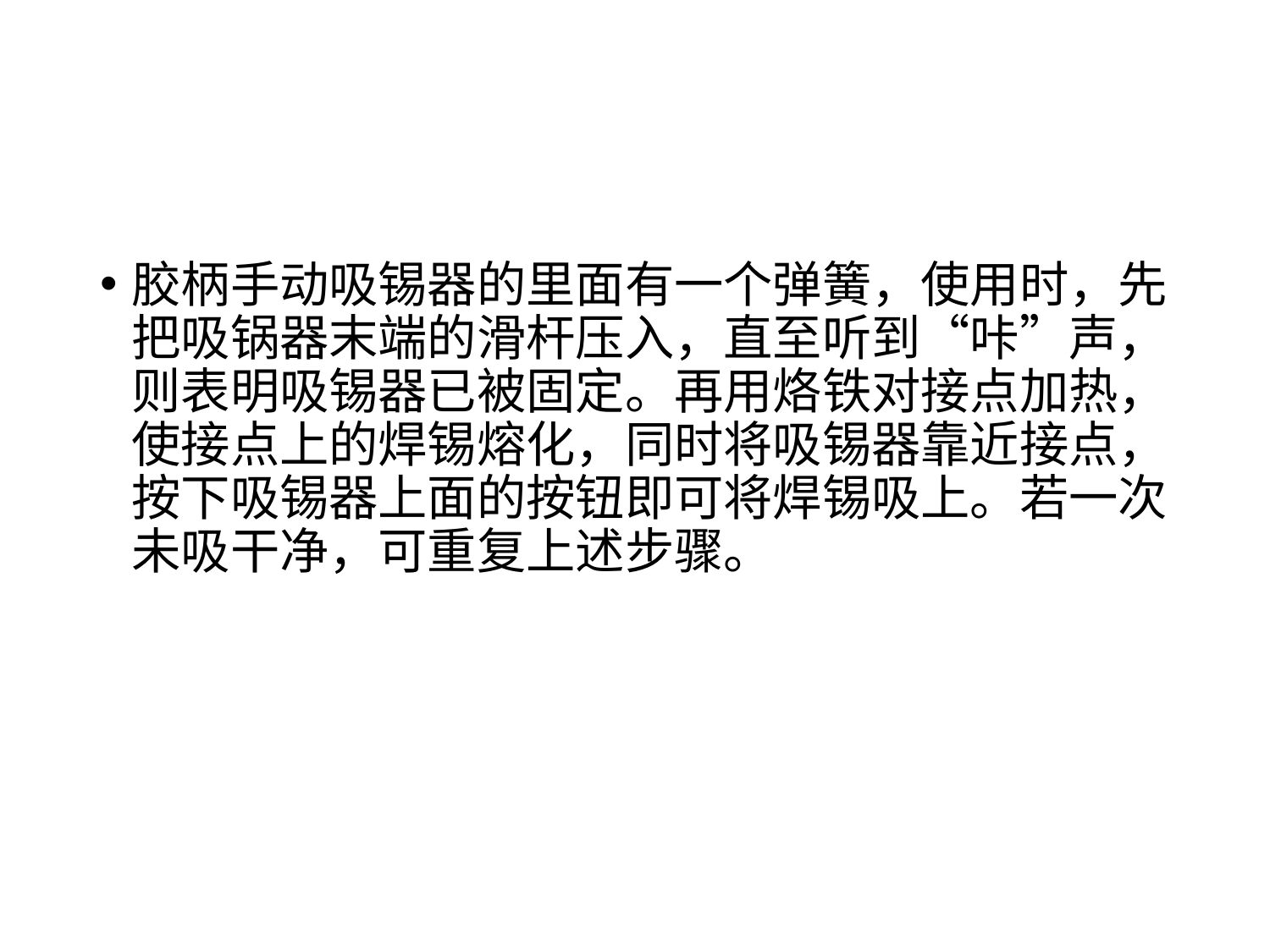

#
胶柄手动吸锡器的里面有一个弹簧，使用时，先把吸锅器末端的滑杆压入，直至听到“咔”声，则表明吸锡器已被固定。再用烙铁对接点加热，使接点上的焊锡熔化，同时将吸锡器靠近接点，按下吸锡器上面的按钮即可将焊锡吸上。若一次未吸干净，可重复上述步骤。